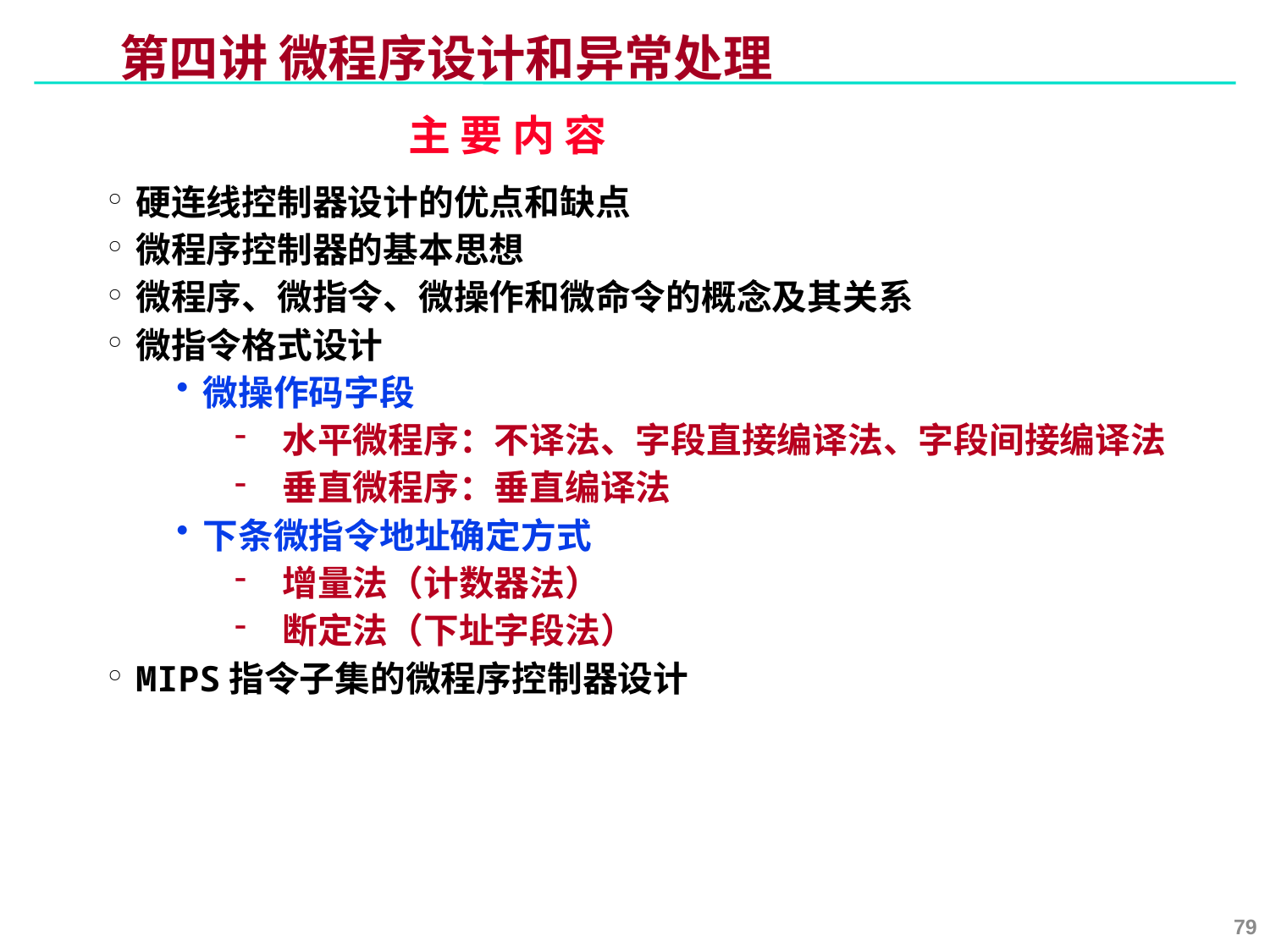

# 第四讲 微程序设计和异常处理
主 要 内 容
硬连线控制器设计的优点和缺点
微程序控制器的基本思想
微程序、微指令、微操作和微命令的概念及其关系
微指令格式设计
微操作码字段
水平微程序：不译法、字段直接编译法、字段间接编译法
垂直微程序：垂直编译法
下条微指令地址确定方式
增量法（计数器法）
断定法（下址字段法）
MIPS指令子集的微程序控制器设计
79